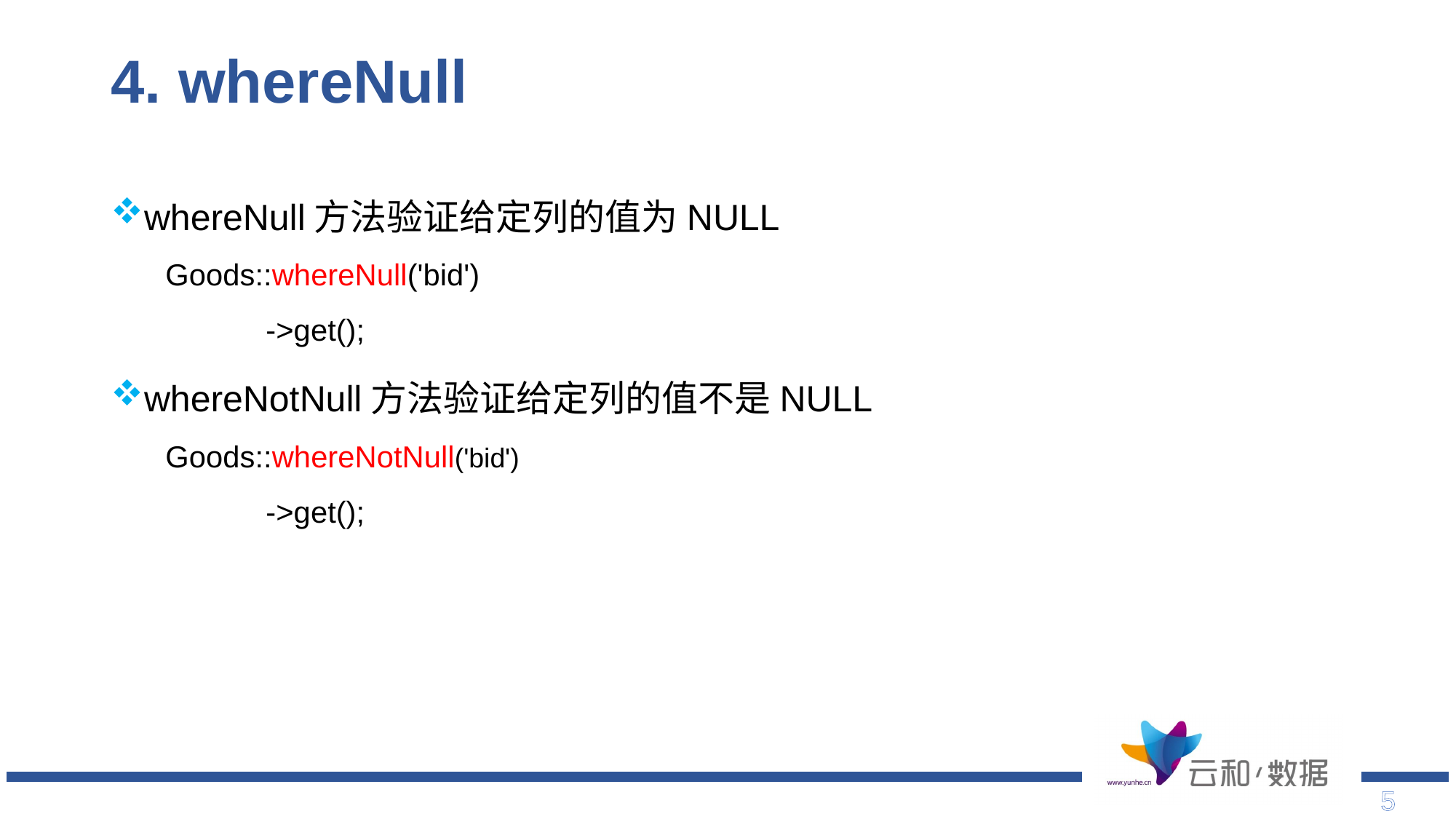

# 4. whereNull
whereNull方法验证给定列的值为NULL
Goods::whereNull('bid')
            ->get();
whereNotNull方法验证给定列的值不是NULL
Goods::whereNotNull('bid')
            ->get();